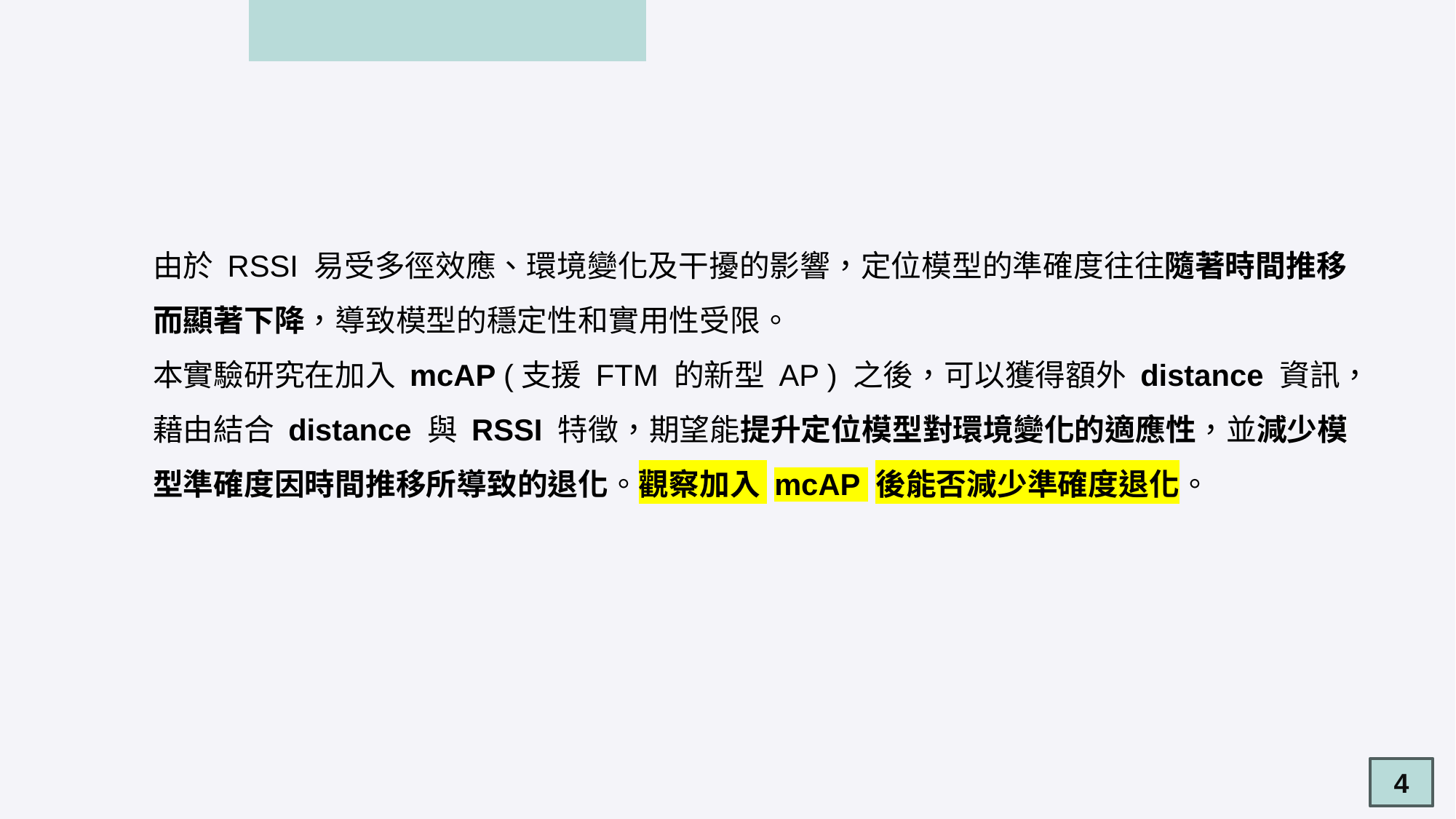

由於 RSSI 易受多徑效應、環境變化及干擾的影響，定位模型的準確度往往隨著時間推移而顯著下降，導致模型的穩定性和實用性受限。
本實驗研究在加入 mcAP (支援 FTM 的新型 AP ) 之後，可以獲得額外 distance 資訊，藉由結合 distance 與 RSSI 特徵，期望能提升定位模型對環境變化的適應性，並減少模型準確度因時間推移所導致的退化。觀察加入 mcAP 後能否減少準確度退化。
4